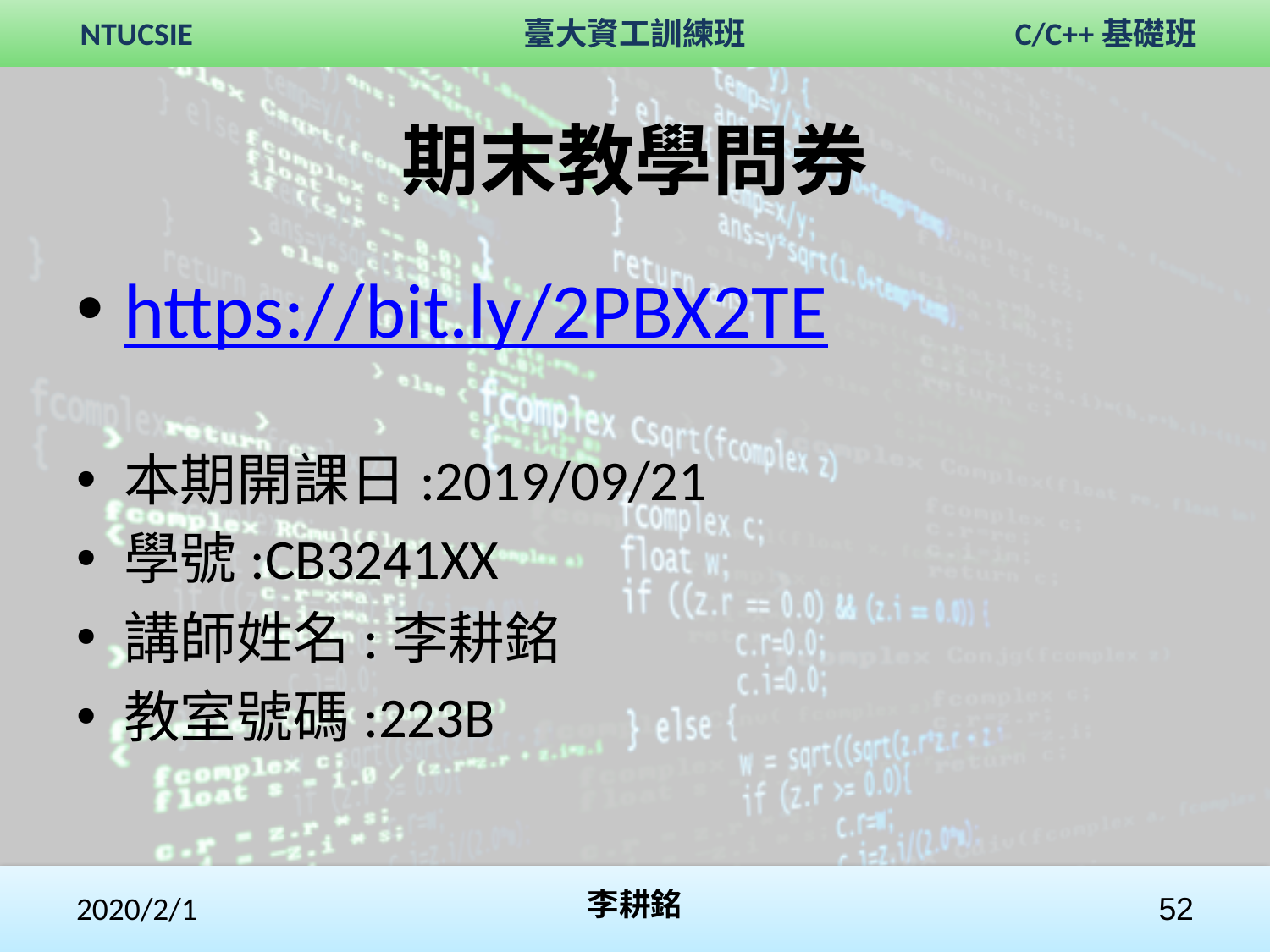

# 期末教學問券
https://bit.ly/2PBX2TE

本期開課日:2019/09/21
學號:CB3241XX
講師姓名:李耕銘
教室號碼:223B
2020/2/1
李耕銘
52